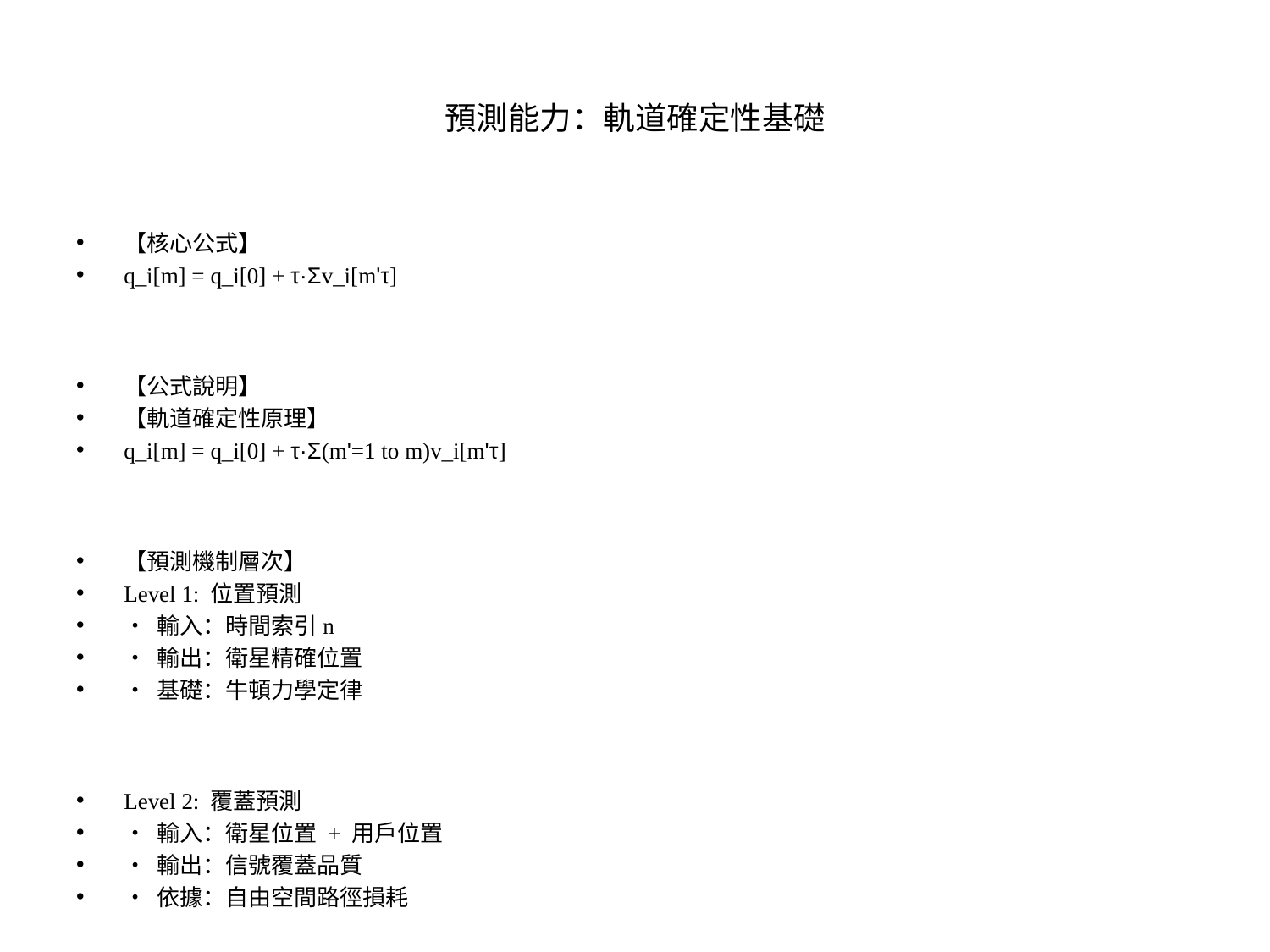

# 預測能力：軌道確定性基礎
【核心公式】
q_i[m] = q_i[0] + τ·Σv_i[m'τ]

【公式說明】
【軌道確定性原理】
q_i[m] = q_i[0] + τ·Σ(m'=1 to m)v_i[m'τ]

【預測機制層次】
Level 1: 位置預測
• 輸入：時間索引n
• 輸出：衛星精確位置
• 基礎：牛頓力學定律

Level 2: 覆蓋預測
• 輸入：衛星位置 + 用戶位置
• 輸出：信號覆蓋品質
• 依據：自由空間路徑損耗

Level 3: 決策預測
• 輸入：覆蓋品質 + 網路負載
• 輸出：最佳HO決策
• 方法：深度強化學習

【學習目標】
• 狀態→動作映射：f_θ(s) → a*
• 模式識別：時間→最優策略
• 泛化能力：適應未見情況

【變數定義】